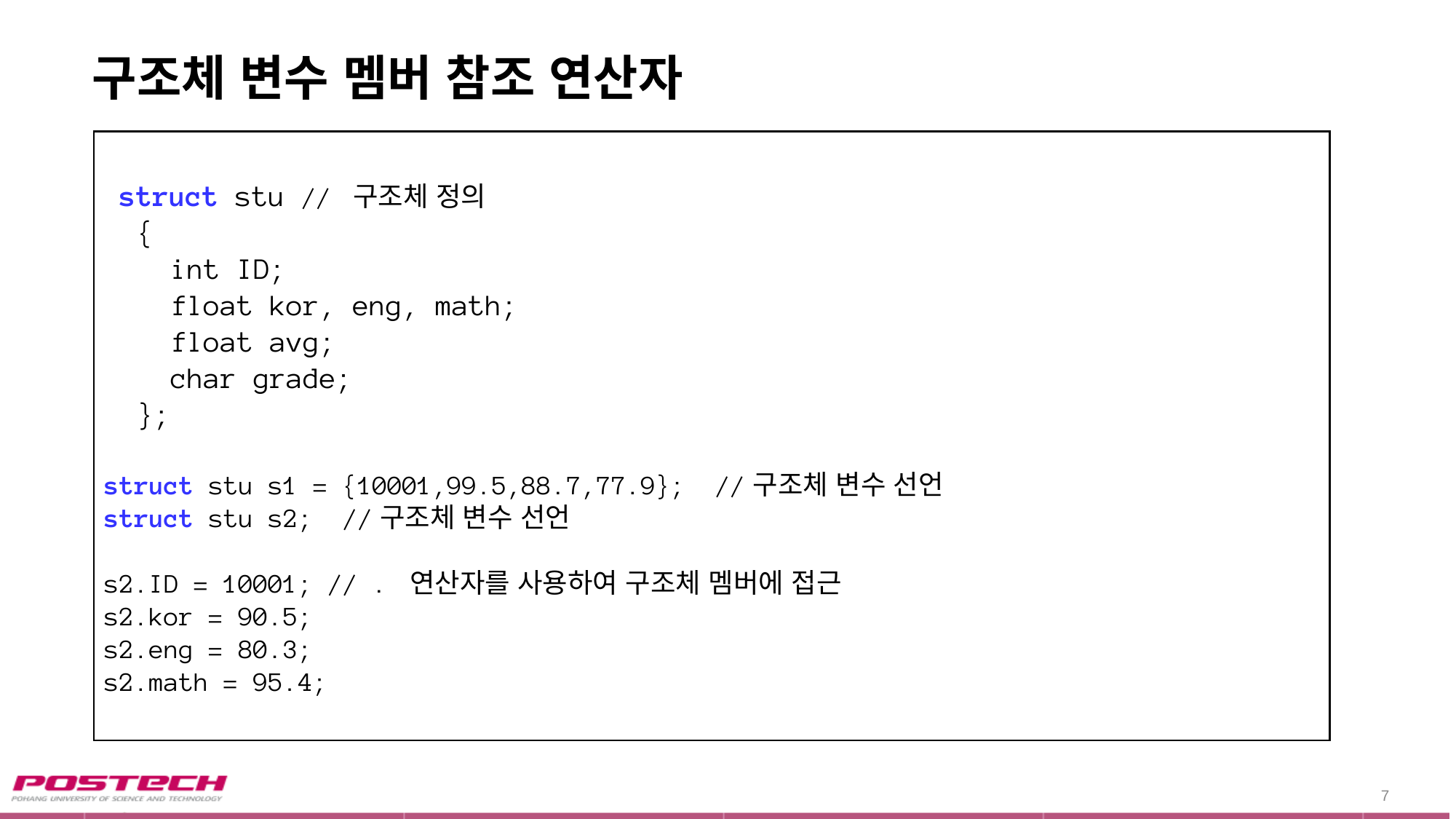

# 구조체 변수 멤버 참조 연산자
 struct stu // 구조체 정의
  {
    int ID;
    float kor, eng, math;
    float avg;
    char grade;
  };

struct stu s1 = {10001,99.5,88.7,77.9};  //구조체 변수 선언
struct stu s2;  //구조체 변수 선언

s2.ID = 10001; // . 연산자를 사용하여 구조체 멤버에 접근
s2.kor = 90.5;
s2.eng = 80.3;
s2.math = 95.4;
7